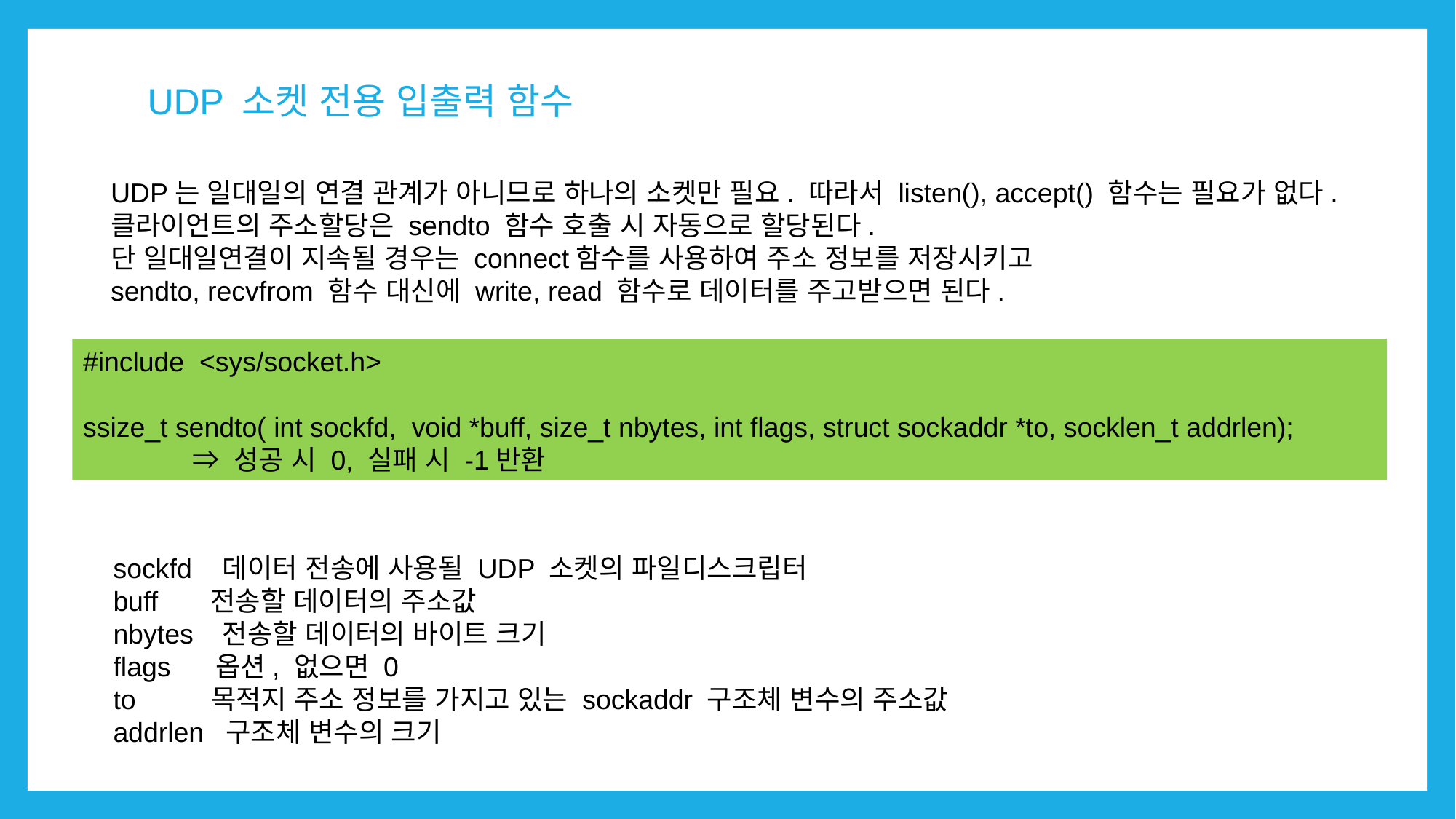

# UDP 소켓 전용 입출력 함수
UDP는 일대일의 연결 관계가 아니므로 하나의 소켓만 필요. 따라서 listen(), accept() 함수는 필요가 없다.
클라이언트의 주소할당은 sendto 함수 호출 시 자동으로 할당된다.
단 일대일연결이 지속될 경우는 connect함수를 사용하여 주소 정보를 저장시키고
sendto, recvfrom 함수 대신에 write, read 함수로 데이터를 주고받으면 된다.
#include  <sys/socket.h>

ssize_t sendto( int sockfd,  void *buff, size_t nbytes, int flags, struct sockaddr *to, socklen_t addrlen);
	⇒ 성공 시 0, 실패 시 -1반환
sockfd	데이터 전송에 사용될 UDP 소켓의 파일디스크립터
buff      전송할 데이터의 주소값
nbytes	전송할 데이터의 바이트 크기
flags     옵션, 없으면 0
to         목적지 주소 정보를 가지고 있는 sockaddr 구조체 변수의 주소값
addrlen  구조체 변수의 크기